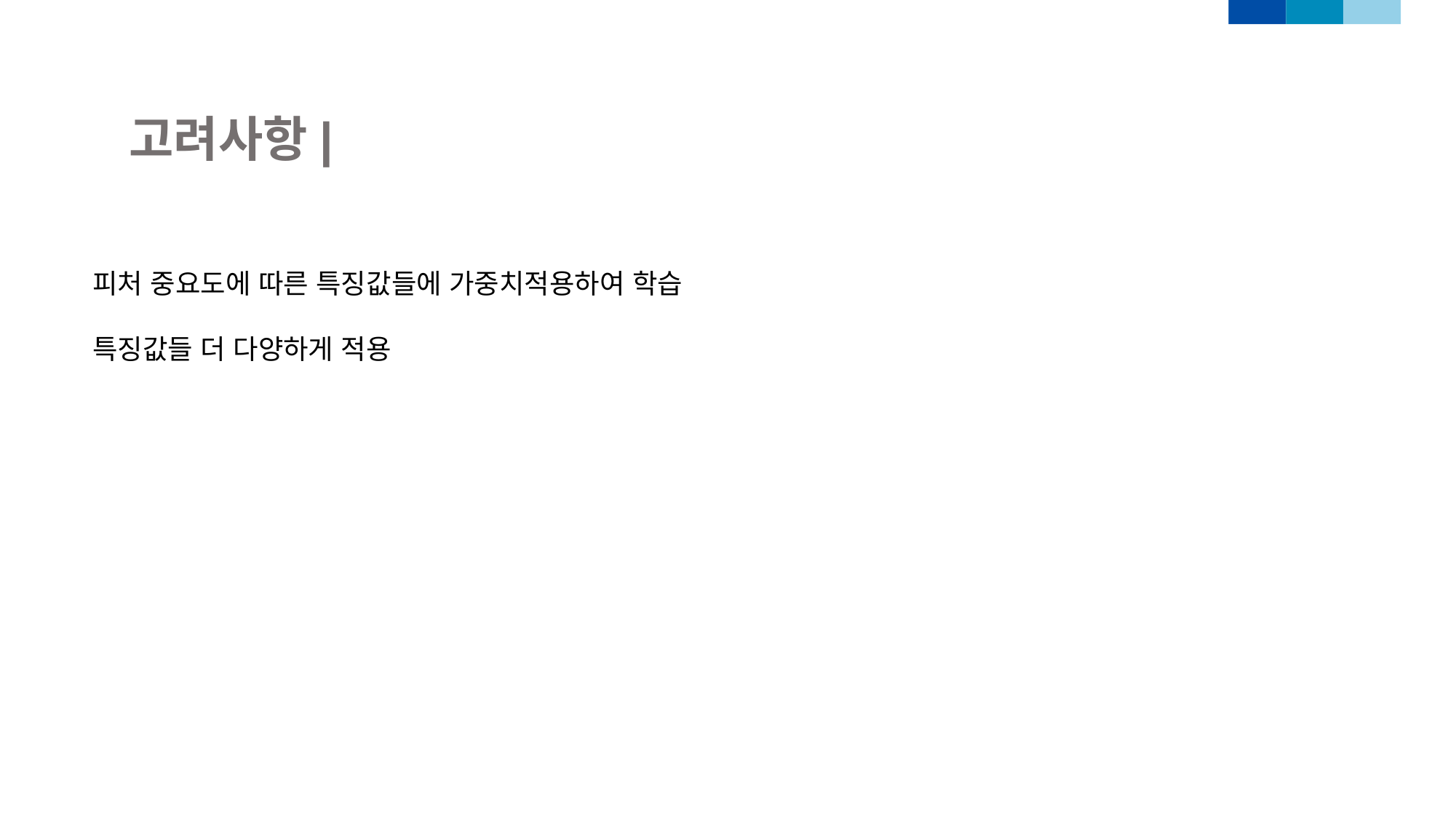

고려사항|

피처 중요도에 따른 특징값들에 가중치적용하여 학습

특징값들 더 다양하게 적용